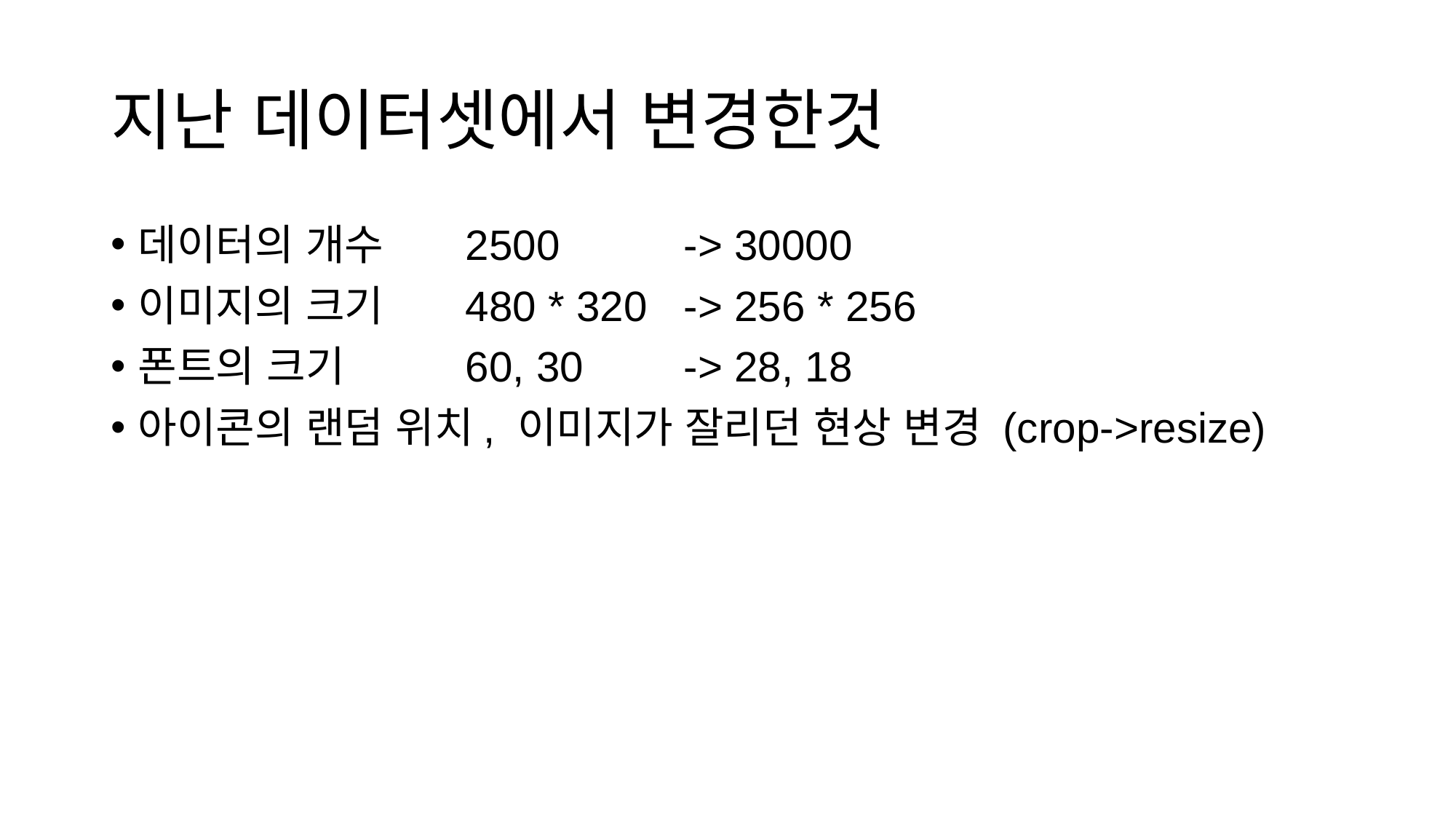

# 지난 데이터셋에서 변경한것
데이터의 개수  	2500 		-> 30000
이미지의 크기  	480 * 320 	-> 256 * 256
폰트의 크기 	60, 30 	-> 28, 18
아이콘의 랜덤 위치, 이미지가 잘리던 현상 변경 (crop->resize)